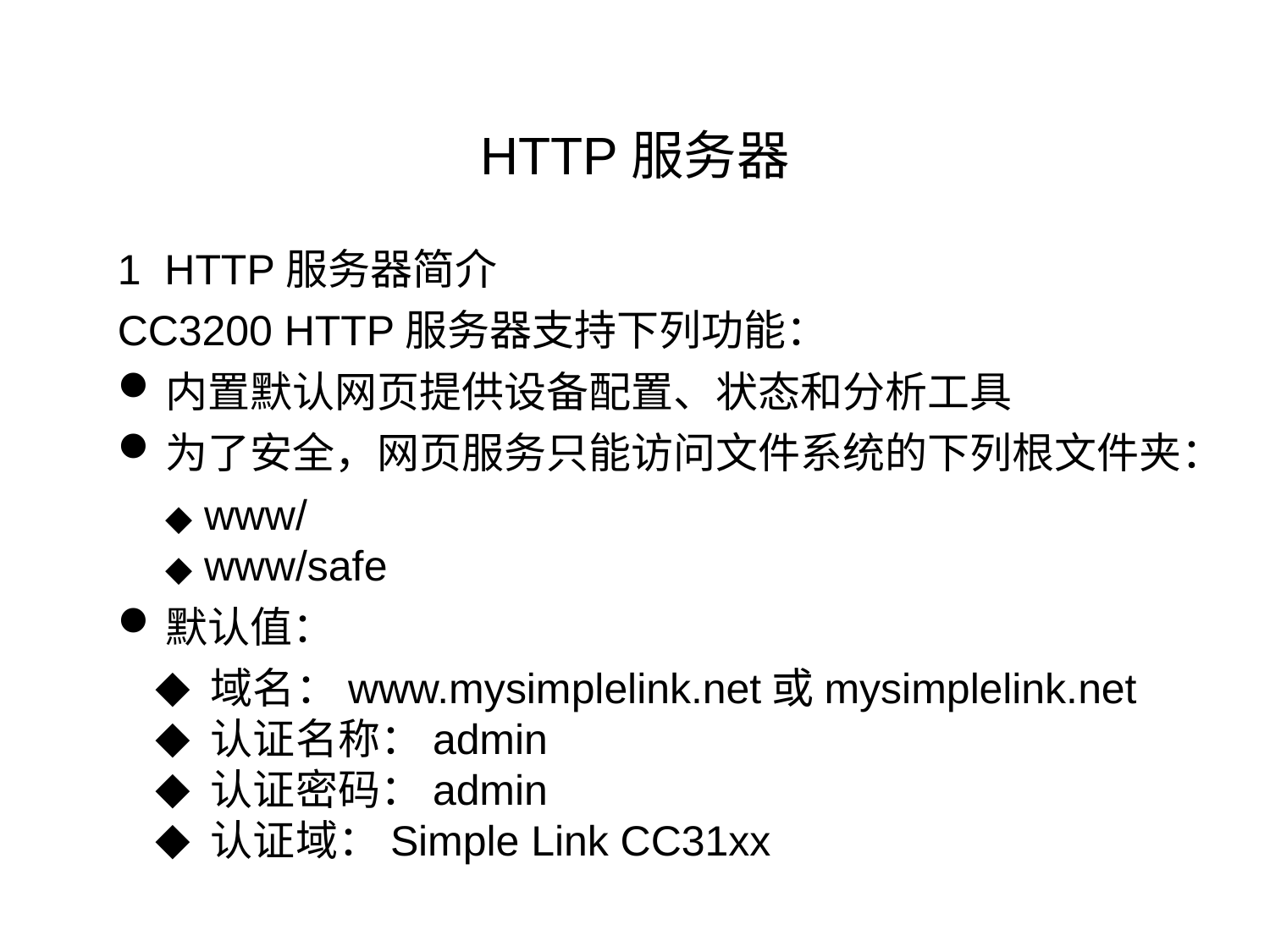

HTTP服务器
1  HTTP服务器简介
CC3200 HTTP服务器支持下列功能：
内置默认网页提供设备配置、状态和分析工具
为了安全，网页服务只能访问文件系统的下列根文件夹：
    ◆ www/
    ◆ www/safe
默认值：
    ◆ 域名：www.mysimplelink.net或mysimplelink.net
    ◆ 认证名称：admin
    ◆ 认证密码：admin
    ◆ 认证域：Simple Link CC31xx